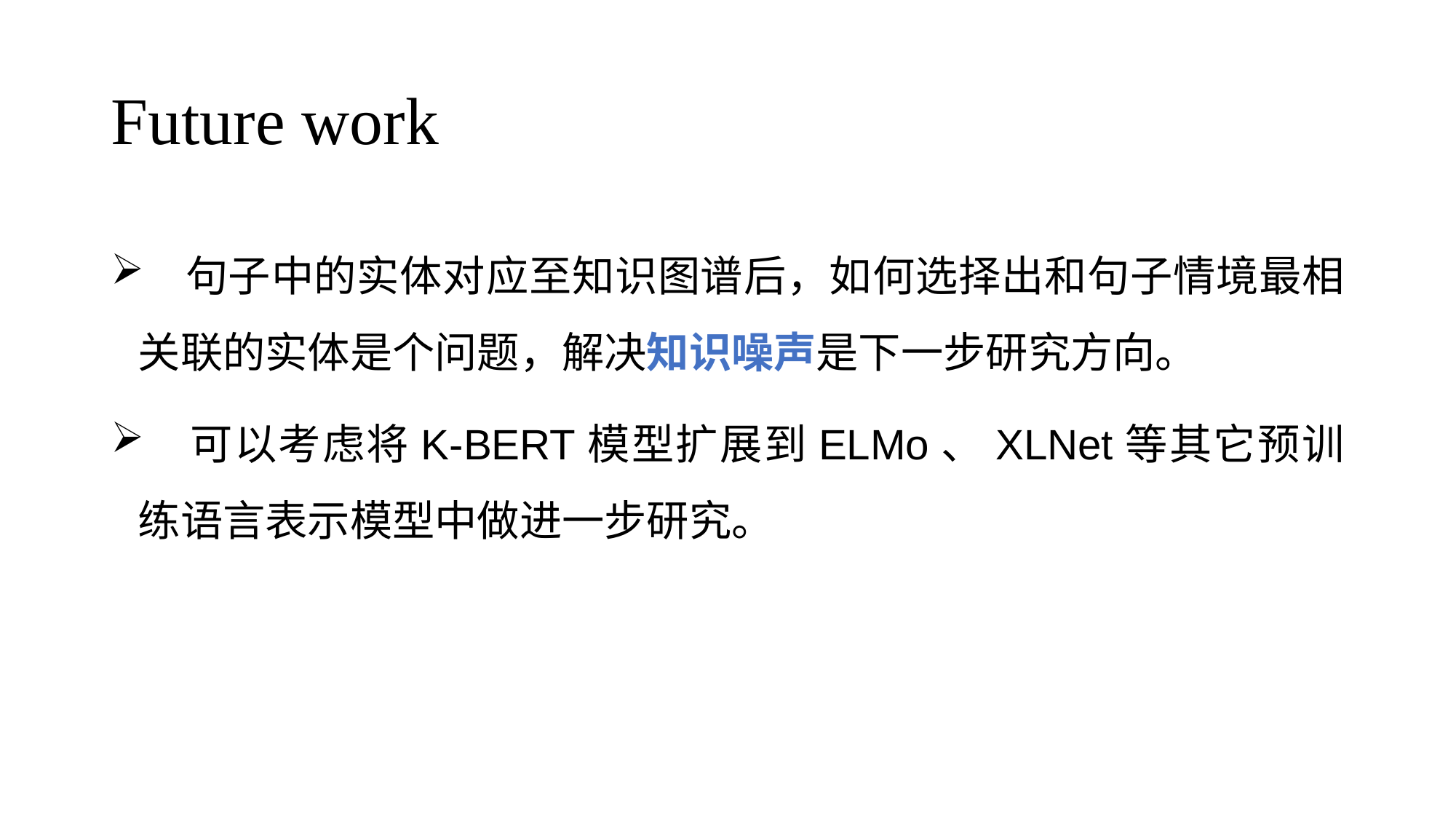

# Future work
   句子中的实体对应至知识图谱后，如何选择出和句子情境最相关联的实体是个问题，解决知识噪声是下一步研究方向。
   可以考虑将K-BERT模型扩展到ELMo、XLNet等其它预训练语言表示模型中做进一步研究。